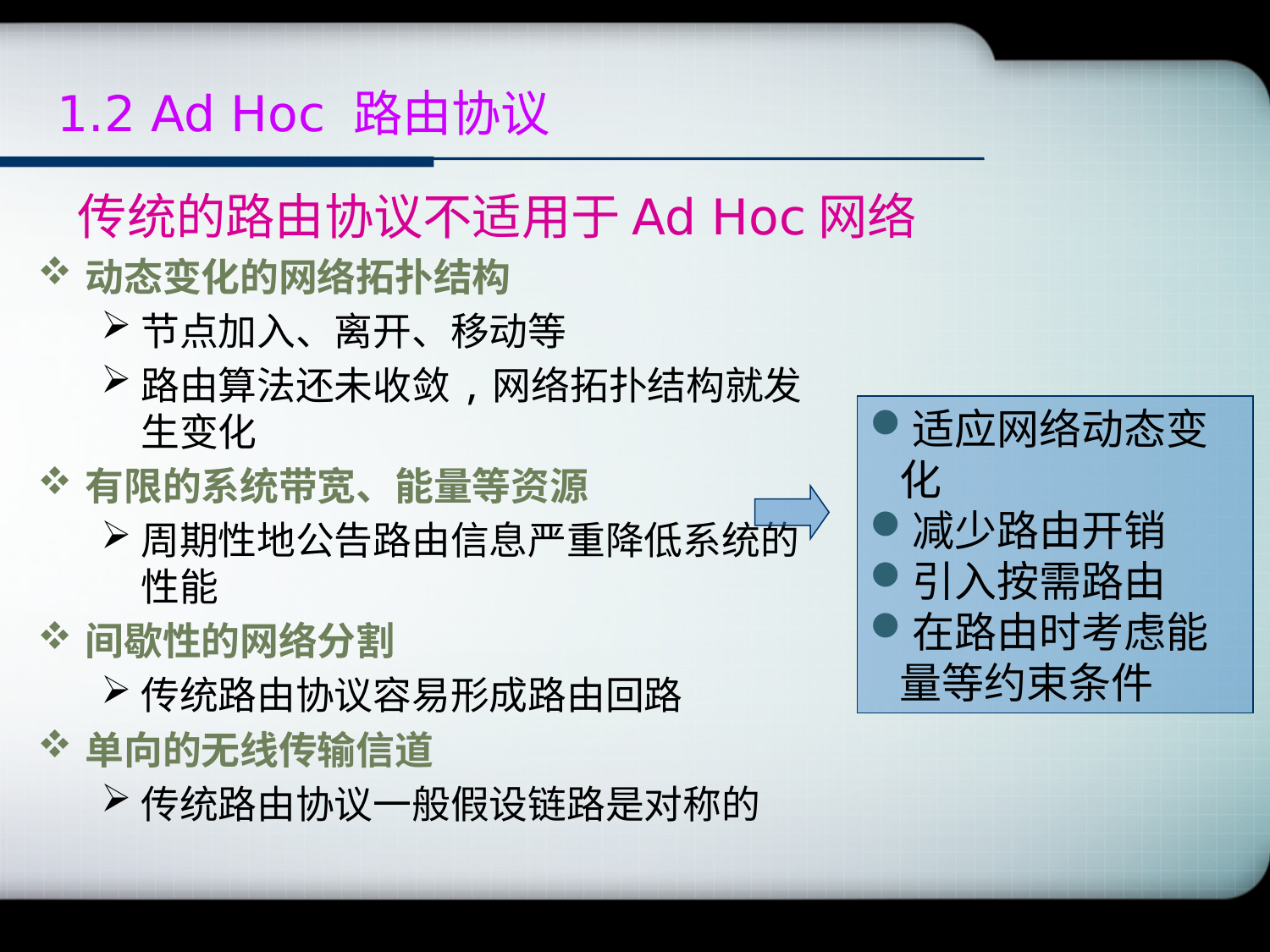

1.2 Ad Hoc 路由协议
# 传统的路由协议不适用于Ad Hoc网络
动态变化的网络拓扑结构
节点加入、离开、移动等
路由算法还未收敛,网络拓扑结构就发生变化
有限的系统带宽、能量等资源
周期性地公告路由信息严重降低系统的性能
间歇性的网络分割
传统路由协议容易形成路由回路
单向的无线传输信道
传统路由协议一般假设链路是对称的
适应网络动态变化
减少路由开销
引入按需路由
在路由时考虑能量等约束条件